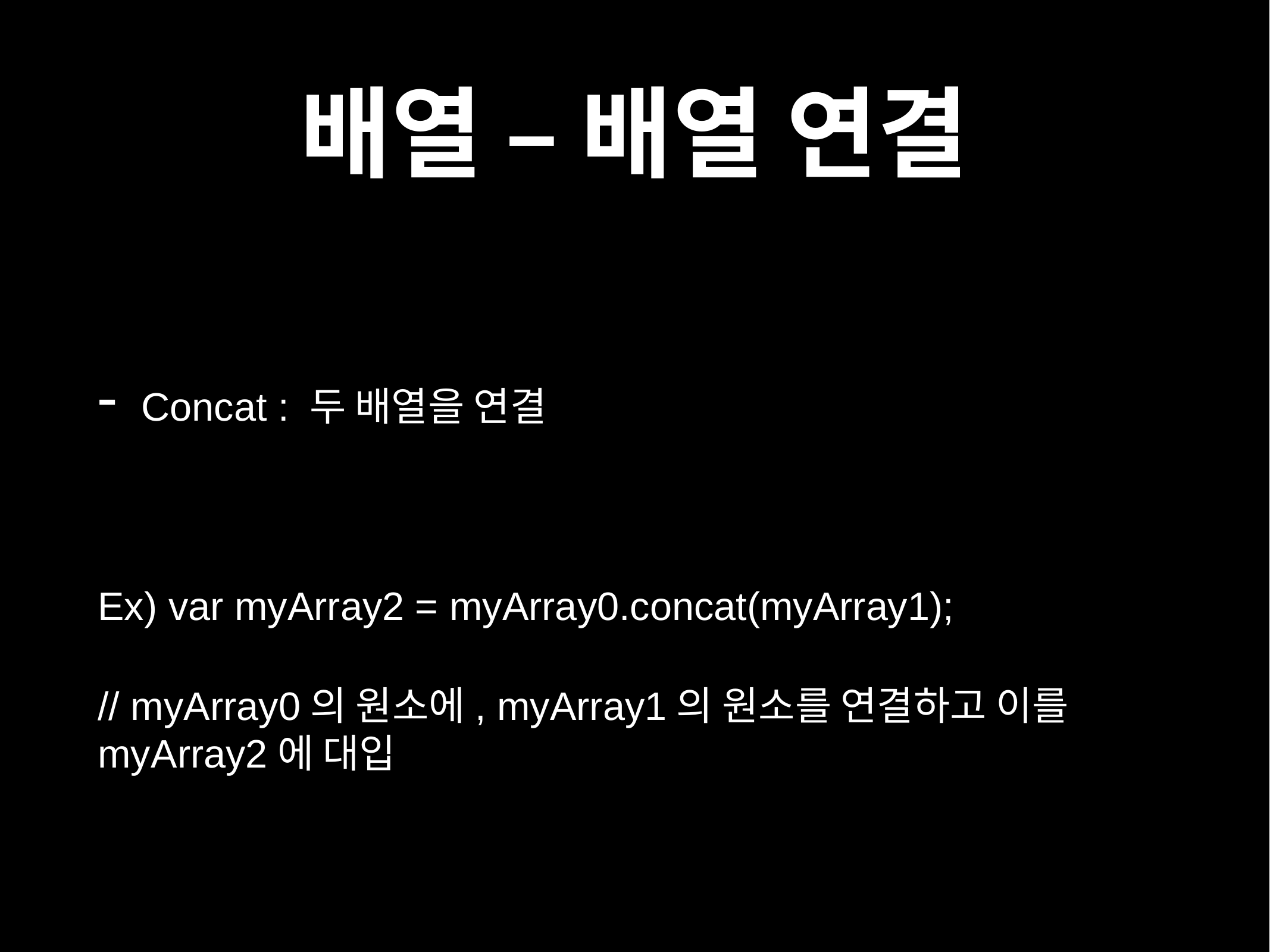

# 배열 – 배열 연결

Concat : 두 배열을 연결

Ex) var myArray2 = myArray0.concat(myArray1);
// myArray0의 원소에, myArray1의 원소를 연결하고 이를
myArray2에 대입